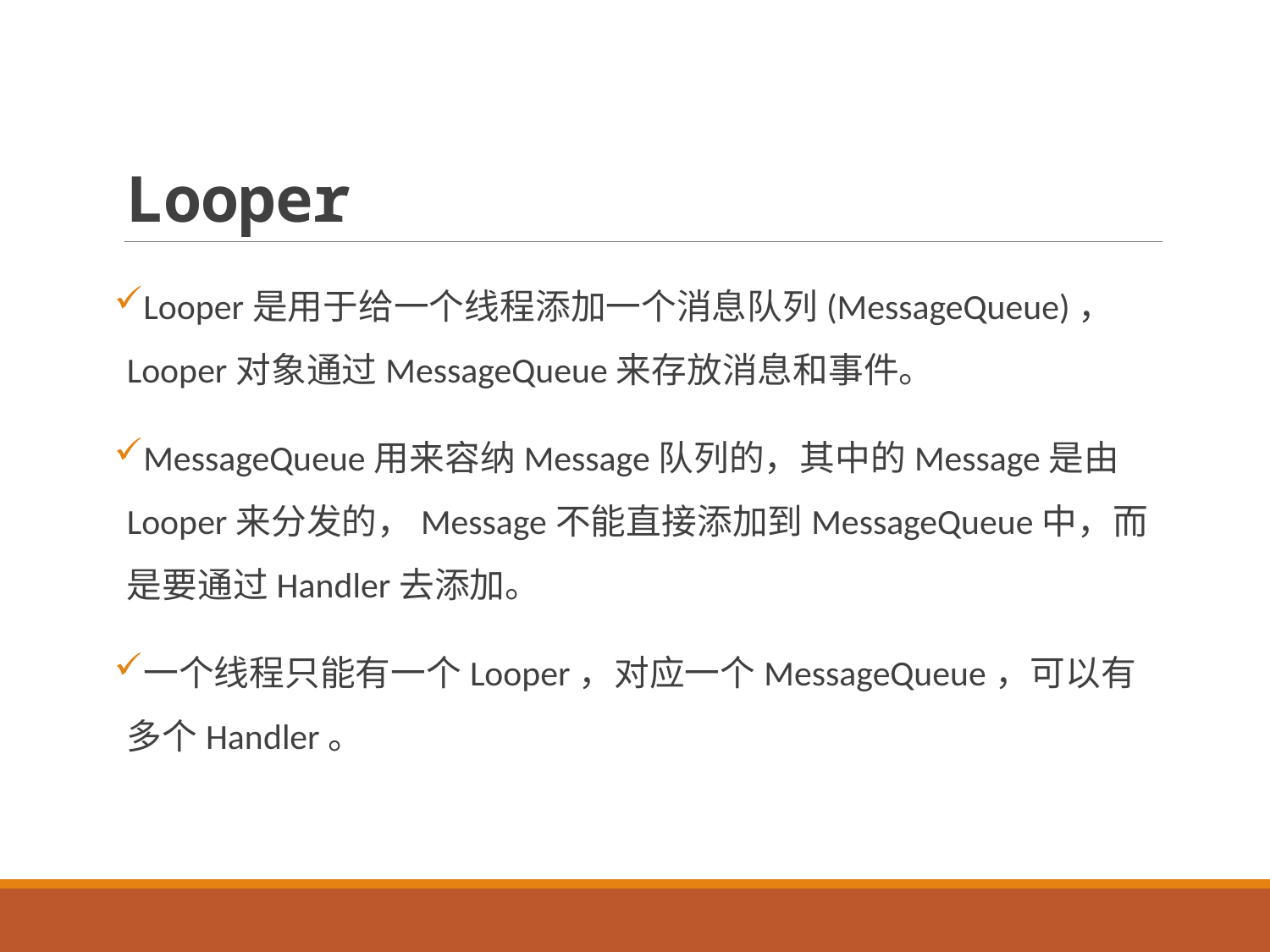

# Looper
Looper是用于给一个线程添加一个消息队列(MessageQueue)， Looper对象通过MessageQueue来存放消息和事件。
MessageQueue用来容纳Message队列的，其中的Message是由Looper来分发的，Message不能直接添加到MessageQueue中，而是要通过Handler去添加。
一个线程只能有一个Looper，对应一个MessageQueue，可以有多个Handler。